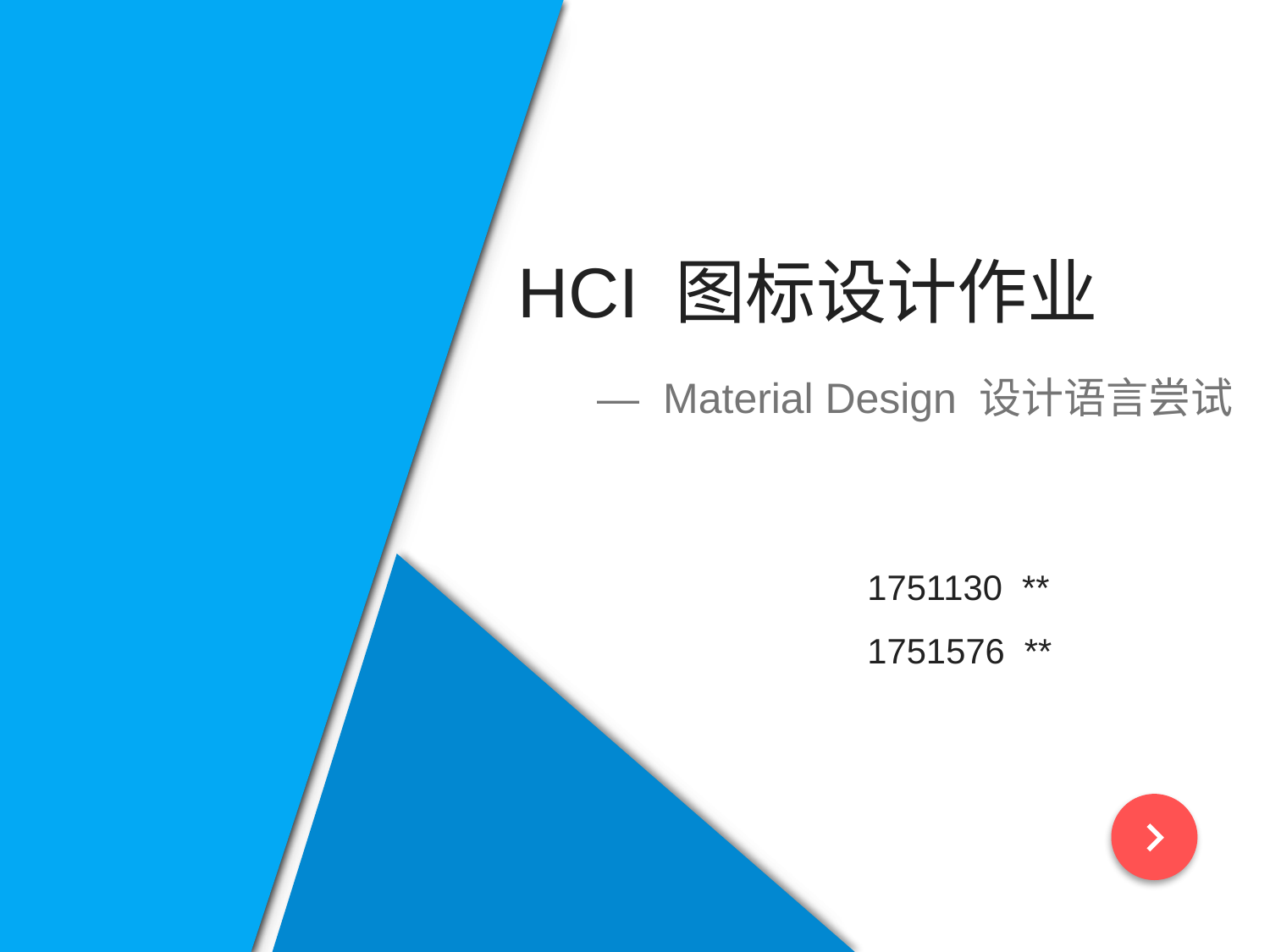

HCI 图标设计作业
—  Material Design 设计语言尝试

1751130  **
1751576  **